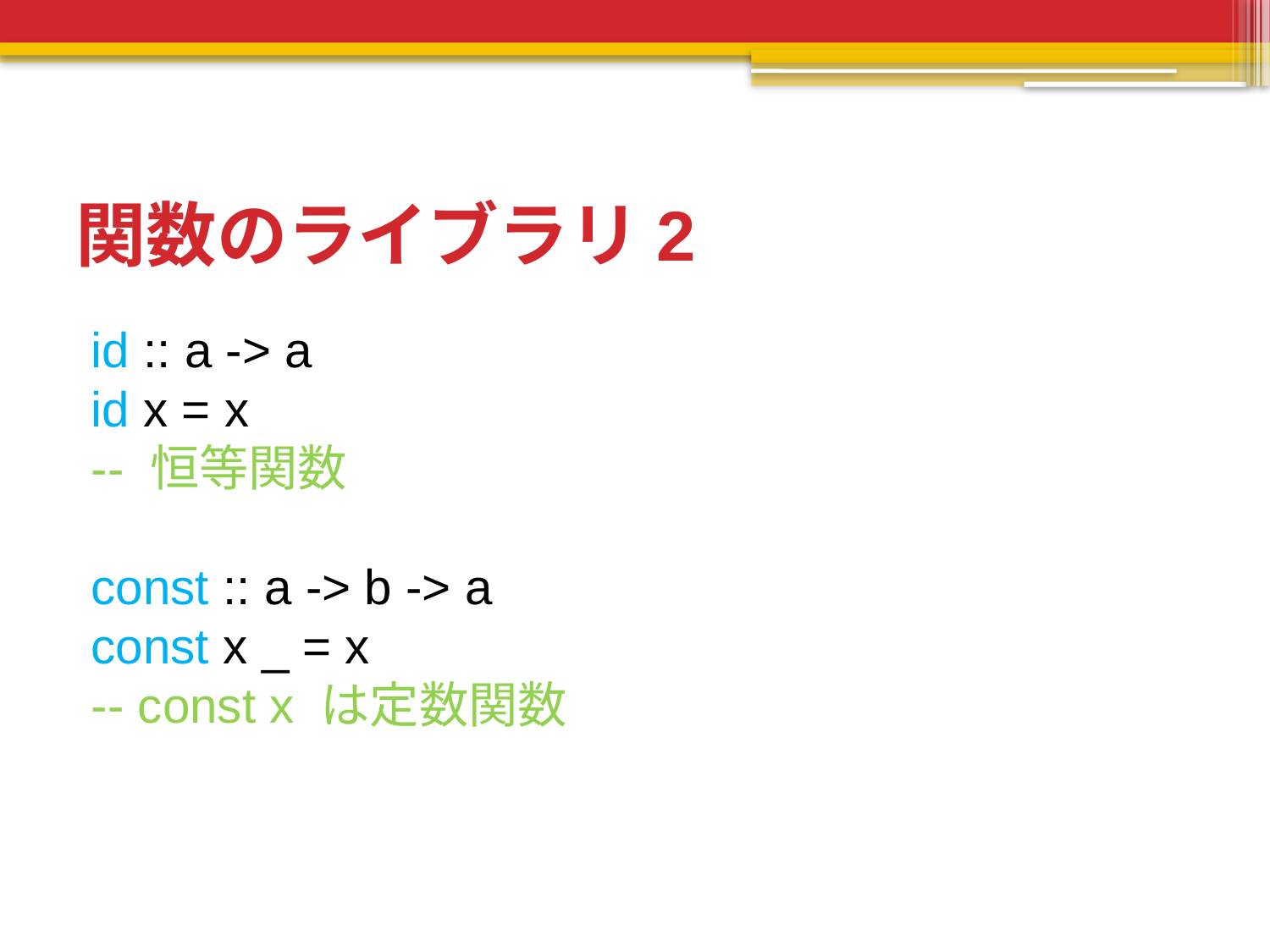

# 関数のライブラリ2
id :: a -> a
id x = x
-- 恒等関数
const :: a -> b -> a
const x _ = x
-- const x は定数関数